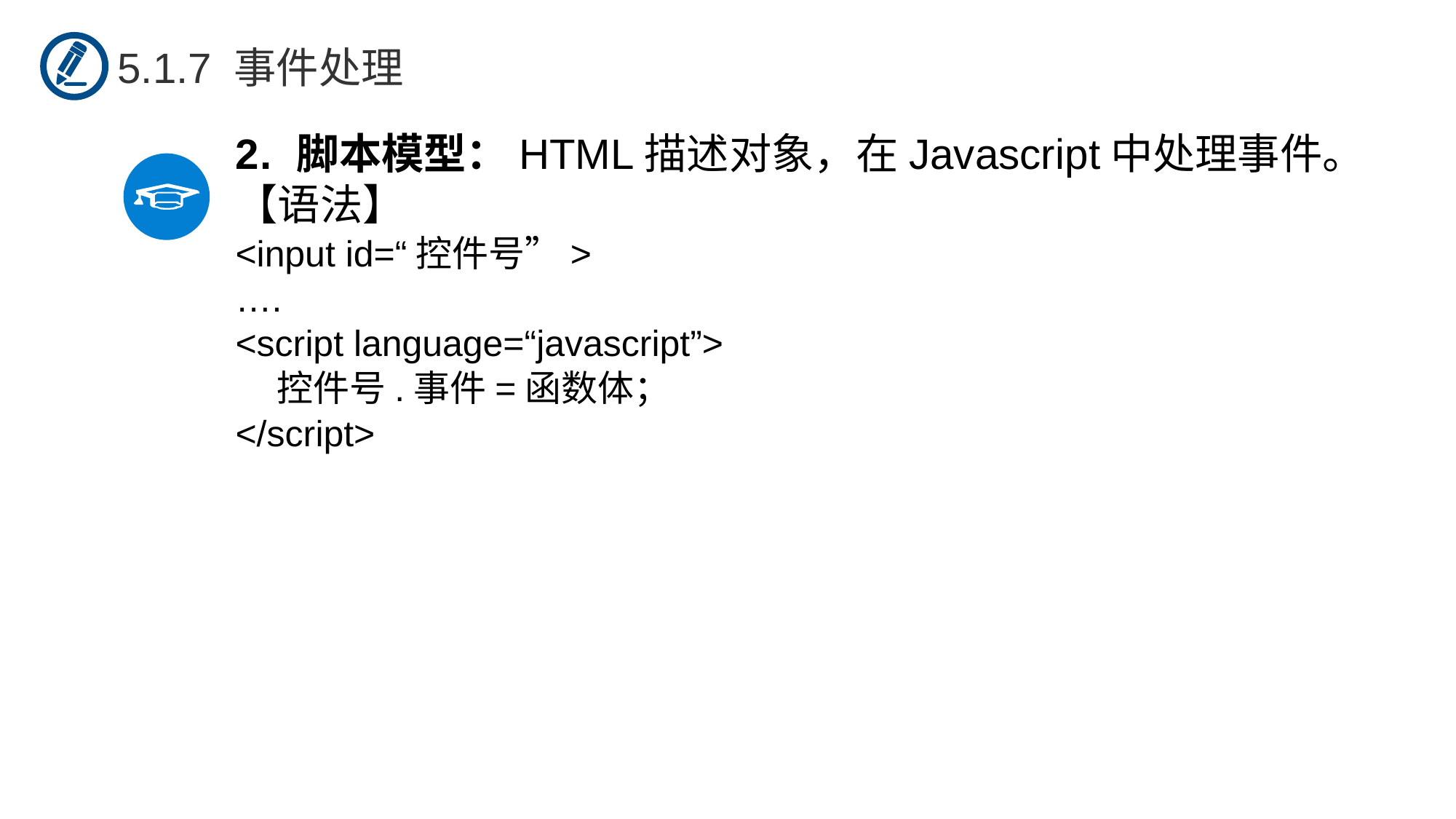

5.1.7 事件处理
脚本模型：HTML描述对象，在Javascript中处理事件。
【语法】
<input id=“控件号”>
….
<script language=“javascript”>
    控件号.事件=函数体；
</script>